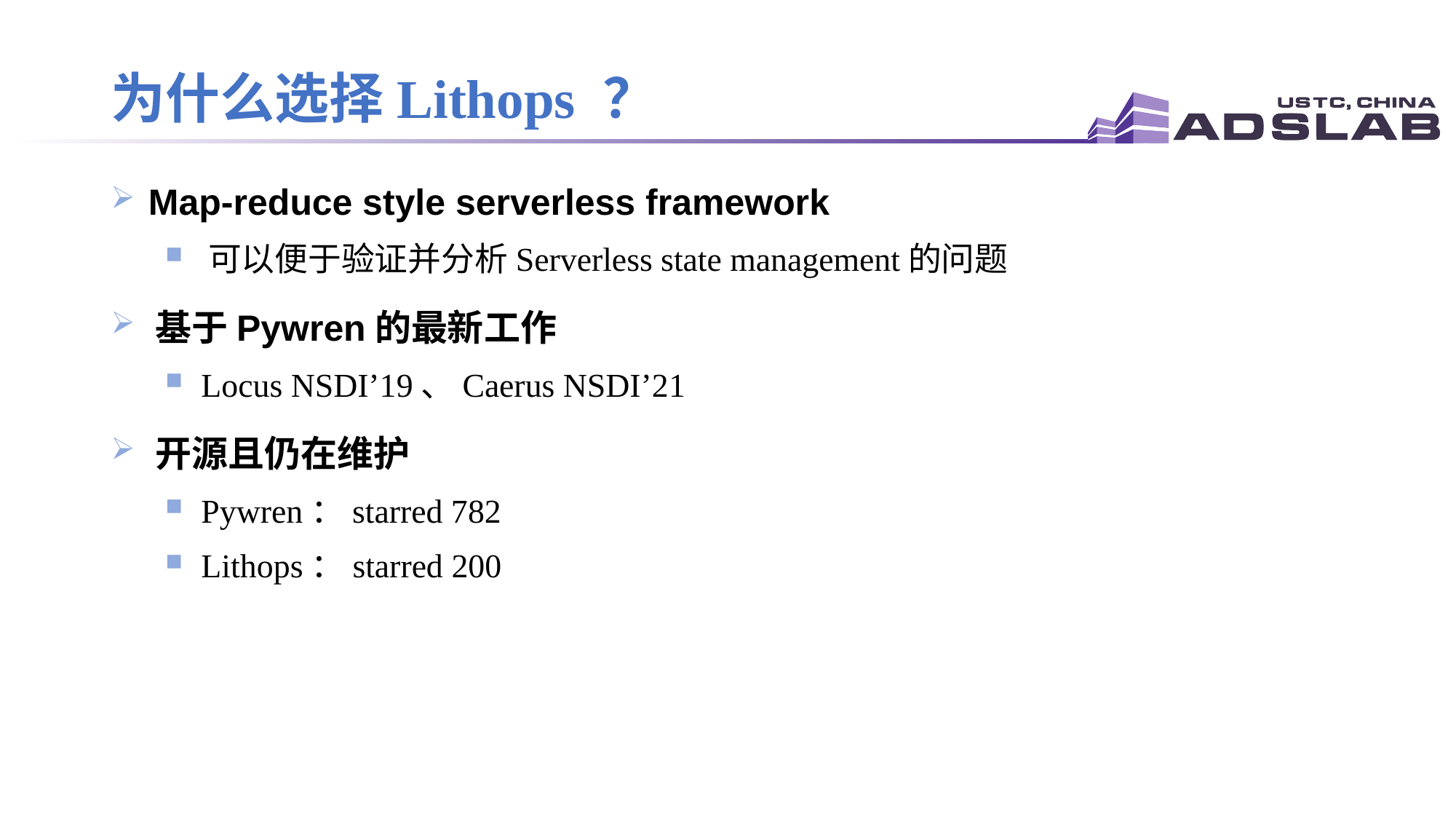

# 为什么选择Lithops ？
 Map-reduce style serverless framework
 可以便于验证并分析Serverless state management的问题
 基于Pywren的最新工作
 Locus NSDI’19、Caerus NSDI’21
 开源且仍在维护
 Pywren：starred 782
 Lithops：starred 200